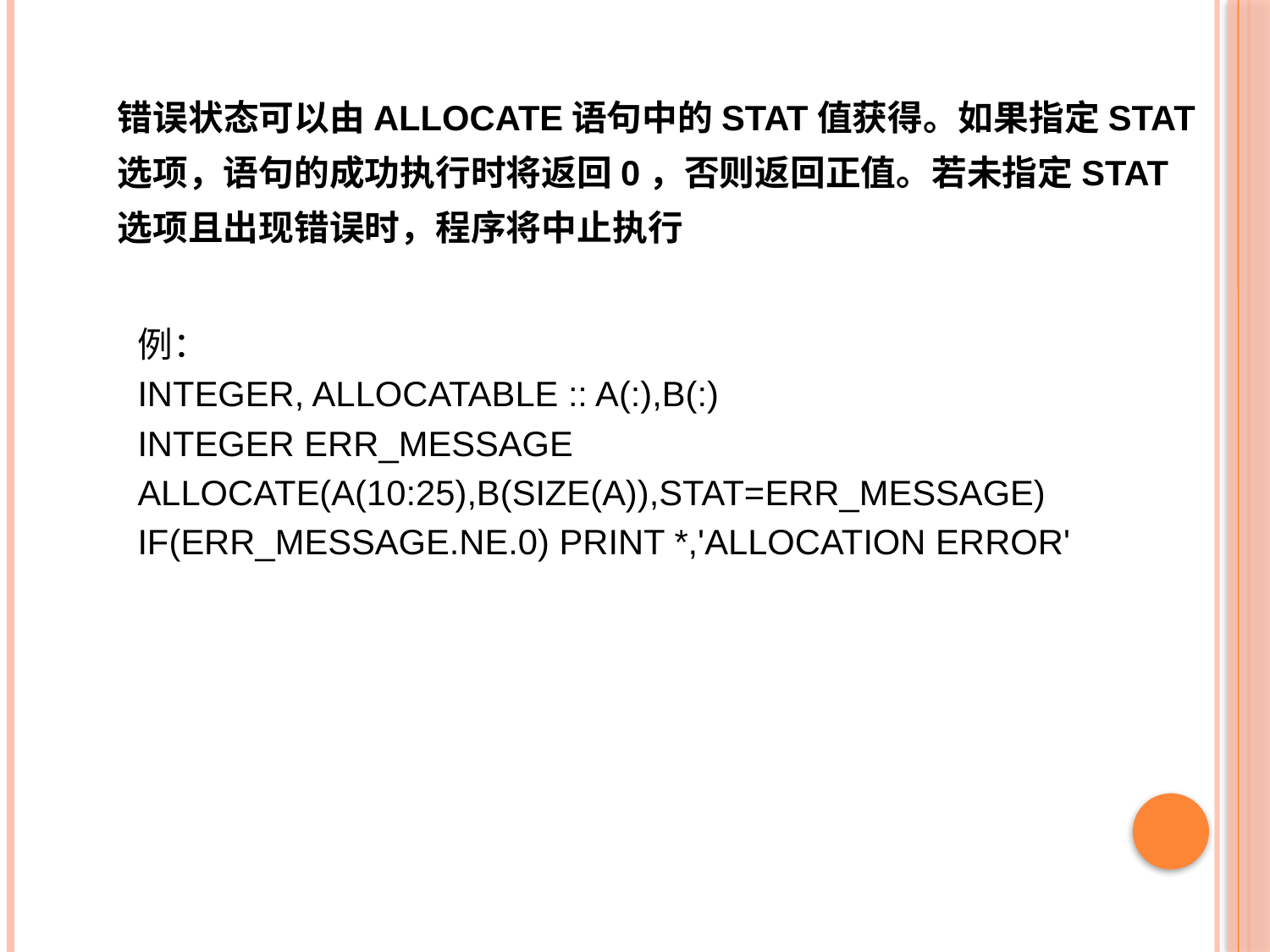

错误状态可以由ALLOCATE语句中的STAT值获得。如果指定STAT选项，语句的成功执行时将返回0，否则返回正值。若未指定STAT选项且出现错误时，程序将中止执行
例：
INTEGER, ALLOCATABLE :: A(:),B(:)
INTEGER ERR_MESSAGE
ALLOCATE(A(10:25),B(SIZE(A)),STAT=ERR_MESSAGE)
IF(ERR_MESSAGE.NE.0) PRINT *,'ALLOCATION ERROR'